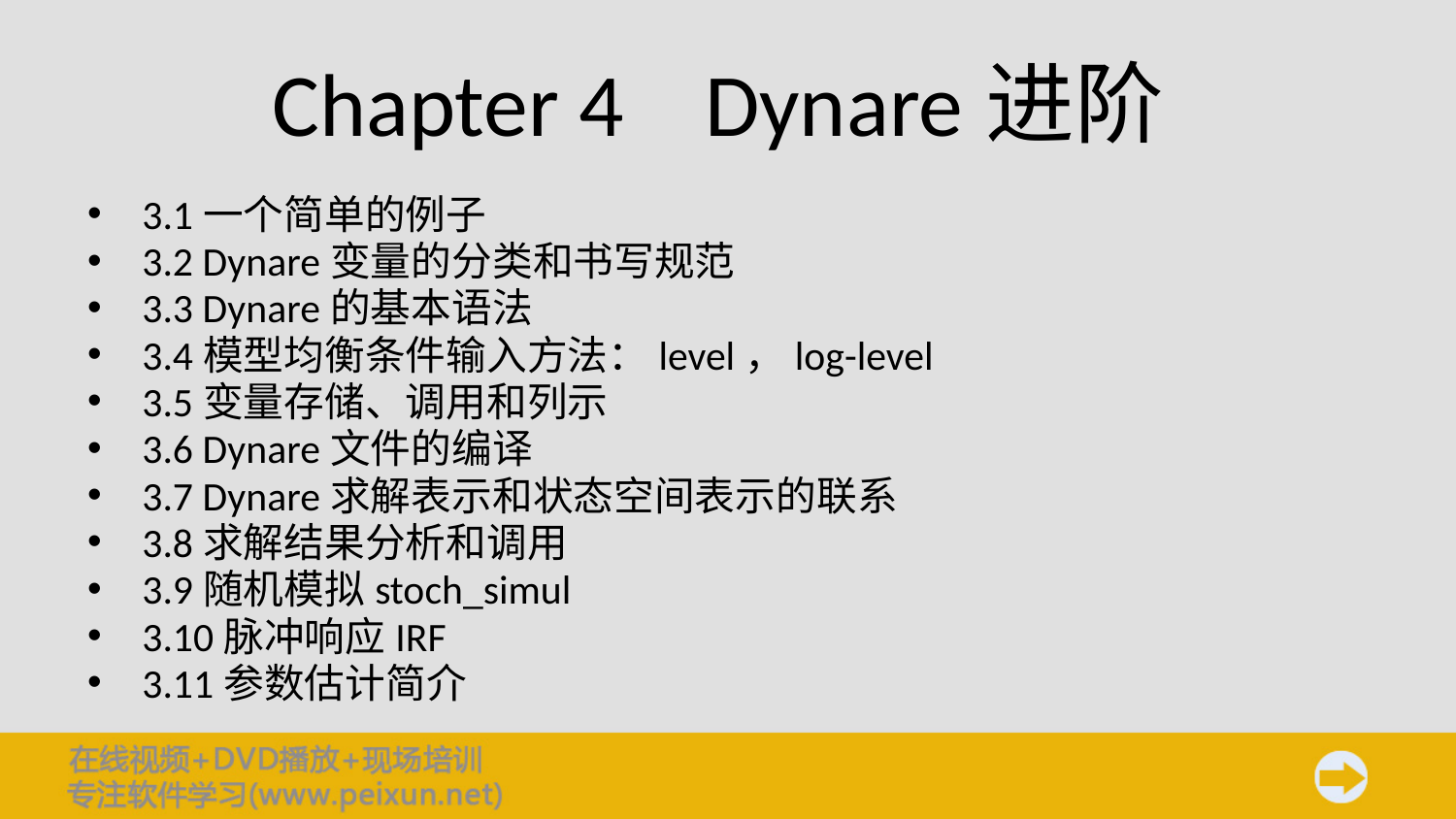

# Chapter 4    Dynare进阶
3.1一个简单的例子
3.2 Dynare变量的分类和书写规范
3.3 Dynare的基本语法
3.4模型均衡条件输入方法：level，log-level
3.5变量存储、调用和列示
3.6 Dynare文件的编译
3.7 Dynare求解表示和状态空间表示的联系
3.8求解结果分析和调用
3.9随机模拟stoch_simul
3.10脉冲响应IRF
3.11参数估计简介